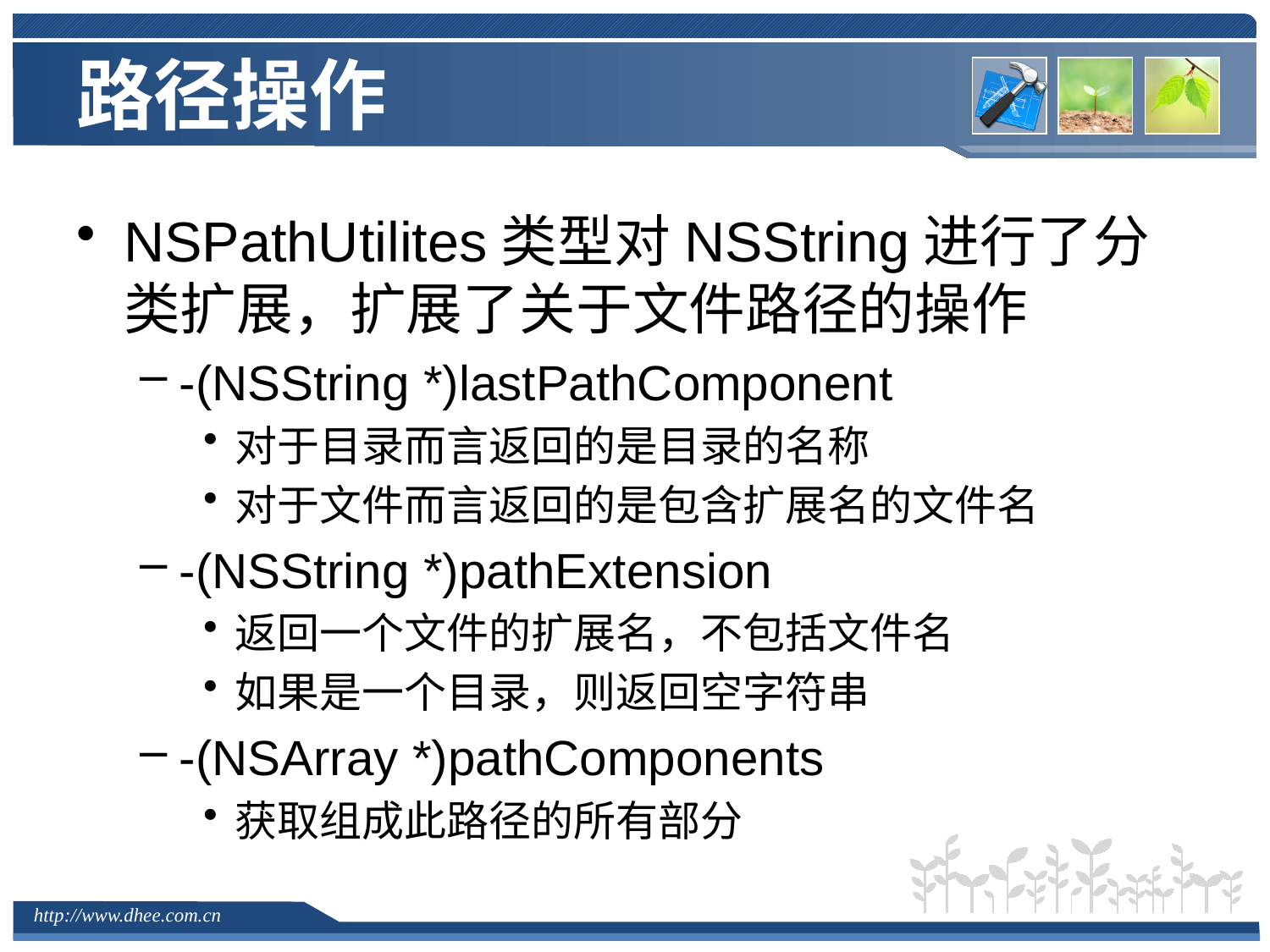

# 路径操作
NSPathUtilites类型对NSString进行了分类扩展，扩展了关于文件路径的操作
-(NSString *)lastPathComponent
对于目录而言返回的是目录的名称
对于文件而言返回的是包含扩展名的文件名
-(NSString *)pathExtension
返回一个文件的扩展名，不包括文件名
如果是一个目录，则返回空字符串
-(NSArray *)pathComponents
获取组成此路径的所有部分